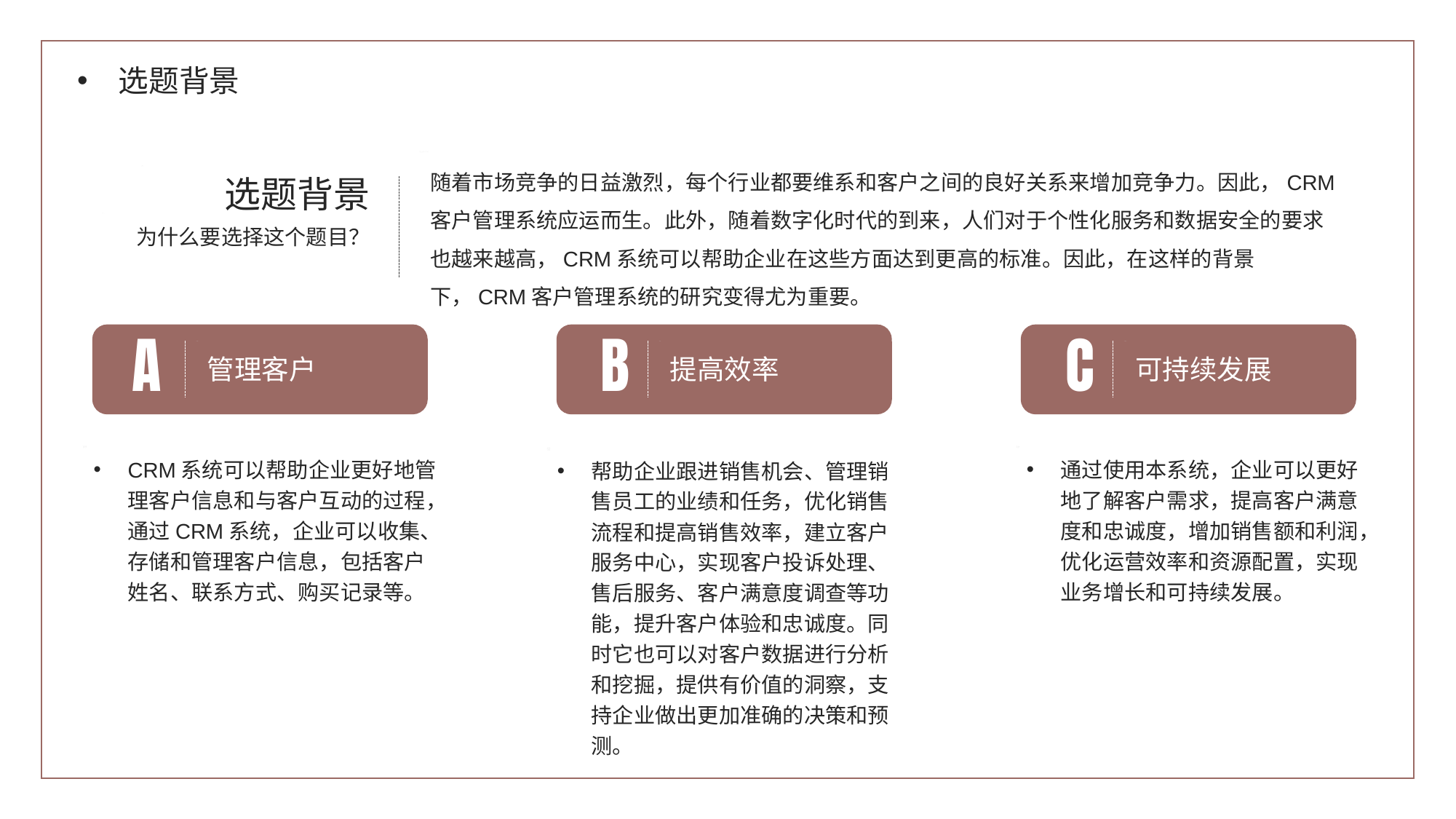

选题背景
随着市场竞争的日益激烈，每个行业都要维系和客户之间的良好关系来增加竞争力。因此，CRM客户管理系统应运而生。此外，随着数字化时代的到来，人们对于个性化服务和数据安全的要求也越来越高，CRM系统可以帮助企业在这些方面达到更高的标准。因此，在这样的背景下，CRM客户管理系统的研究变得尤为重要。
选题背景
为什么要选择这个题目？
A
B
C

管理客户
提高效率
可持续发展
CRM系统可以帮助企业更好地管理客户信息和与客户互动的过程，通过CRM系统，企业可以收集、存储和管理客户信息，包括客户姓名、联系方式、购买记录等。
通过使用本系统，企业可以更好地了解客户需求，提高客户满意度和忠诚度，增加销售额和利润，优化运营效率和资源配置，实现业务增长和可持续发展。
帮助企业跟进销售机会、管理销售员工的业绩和任务，优化销售流程和提高销售效率，建立客户服务中心，实现客户投诉处理、售后服务、客户满意度调查等功能，提升客户体验和忠诚度。同时它也可以对客户数据进行分析和挖掘，提供有价值的洞察，支持企业做出更加准确的决策和预测。